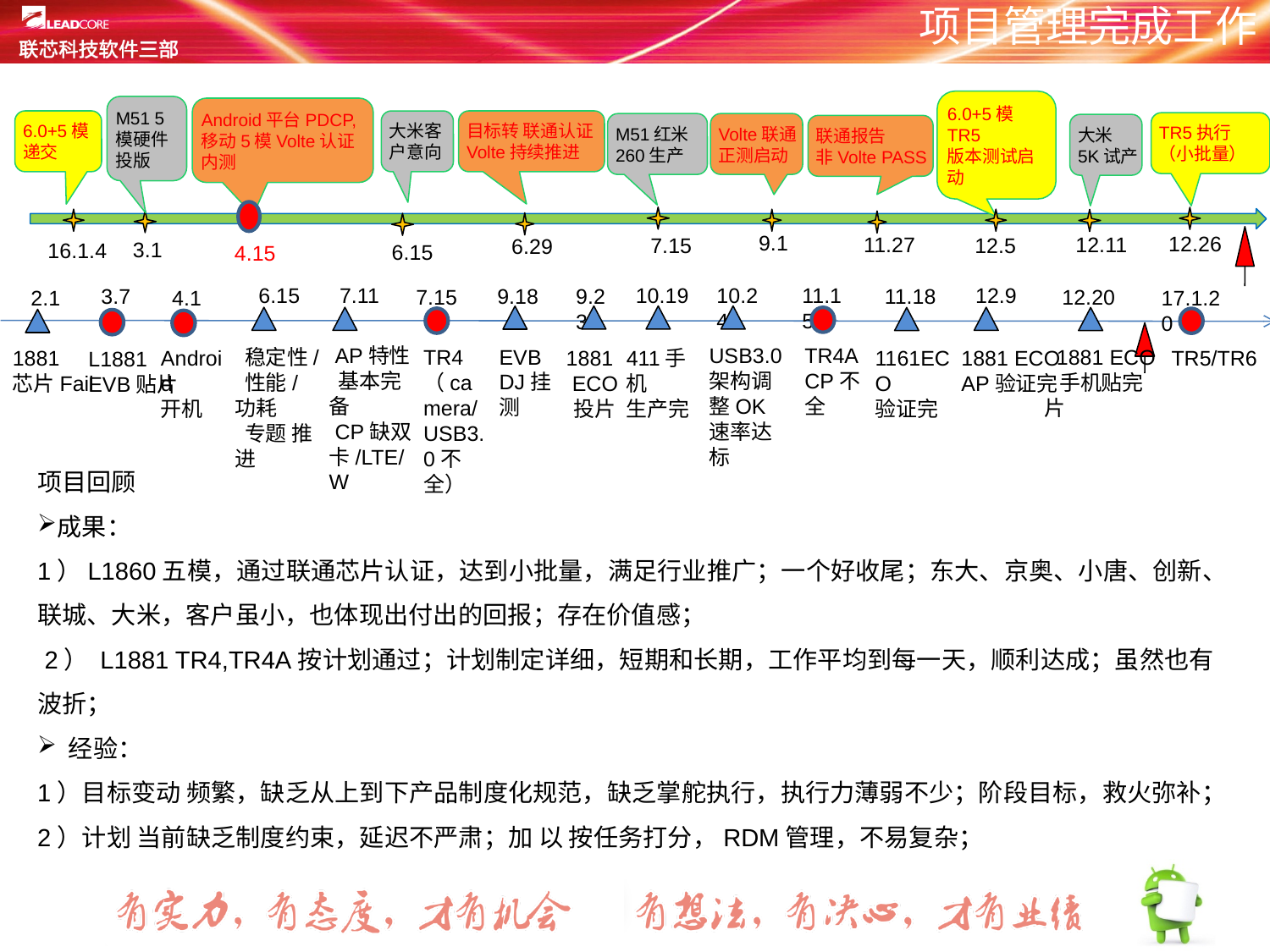

# 项目管理完成工作
6.0+5模 TR5
版本测试启动
M51 5模硬件投版
Android平台PDCP,
移动5模Volte认证内测
Volte联通
正测启动
联通报告
非Volte PASS
目标转 联通认证Volte持续推进
6.0+5模
递交
大米客户意向
TR5执行
（小批量）
M51红米
260生产
大米
5K试产

9.1
12.26
12.11
11.27
12.5
7.15

6.29
3.1
16.1.4
6.15
4.15
10.19
6.15
7.11
10.24
11.15
12.9
11.18
9.18
9.23
3.7
7.15
12.20
17.1.20
4.1
2.1

 AP特性
 基本完备
 CP缺双卡/LTE/W
TR4A
CP不全
USB3.0架构调整OK速率达标
EVB
DJ挂测
 稳定性/
 性能/ 功耗
 专题 推进
TR4
（camera/USB3.0不全）
  1881 ECO
  手机贴完片

  1881
   ECO
   投片

1161ECO
验证完

Android
开机
TR5/TR6
  1881 ECO
  AP验证完

411手机
生产完
1881
芯片Fail
L1881
EVB贴片
项目回顾
成果：
1）L1860五模，通过联通芯片认证，达到小批量，满足行业推广；一个好收尾；东大、京奥、小唐、创新、联城、大米，客户虽小，也体现出付出的回报；存在价值感；
 2） L1881 TR4,TR4A按计划通过；计划制定详细，短期和长期，工作平均到每一天，顺利达成；虽然也有波折；
 经验：
1）目标变动 频繁，缺乏从上到下产品制度化规范，缺乏掌舵执行，执行力薄弱不少；阶段目标，救火弥补；
2）计划 当前缺乏制度约束，延迟不严肃；加 以 按任务打分，RDM管理，不易复杂；